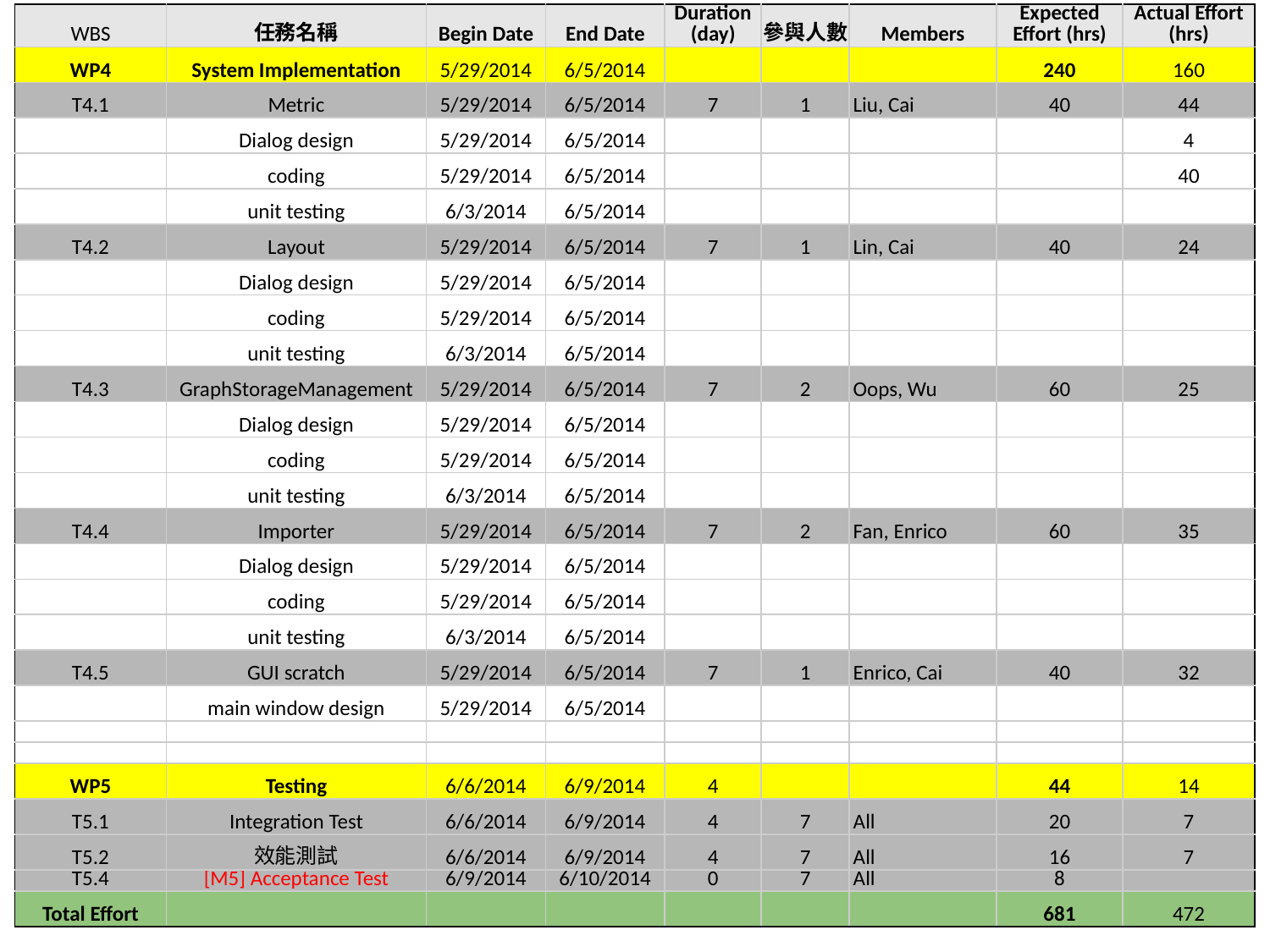

| WBS | 任務名稱 | Begin Date | End Date | Duration (day) | 參與人數 | Members | Expected Effort (hrs) | Actual Effort (hrs) |
| --- | --- | --- | --- | --- | --- | --- | --- | --- |
| WP4 | System Implementation | 5/29/2014 | 6/5/2014 |  |  |  | 240 | 160 |
| T4.1 | Metric | 5/29/2014 | 6/5/2014 | 7 | 1 | Liu, Cai | 40 | 44 |
|  | Dialog design | 5/29/2014 | 6/5/2014 |  |  |  |  | 4 |
|  | coding | 5/29/2014 | 6/5/2014 |  |  |  |  | 40 |
|  | unit testing | 6/3/2014 | 6/5/2014 |  |  |  |  |  |
| T4.2 | Layout | 5/29/2014 | 6/5/2014 | 7 | 1 | Lin, Cai | 40 | 24 |
|  | Dialog design | 5/29/2014 | 6/5/2014 |  |  |  |  |  |
|  | coding | 5/29/2014 | 6/5/2014 |  |  |  |  |  |
|  | unit testing | 6/3/2014 | 6/5/2014 |  |  |  |  |  |
| T4.3 | GraphStorageManagement | 5/29/2014 | 6/5/2014 | 7 | 2 | Oops, Wu | 60 | 25 |
|  | Dialog design | 5/29/2014 | 6/5/2014 |  |  |  |  |  |
|  | coding | 5/29/2014 | 6/5/2014 |  |  |  |  |  |
|  | unit testing | 6/3/2014 | 6/5/2014 |  |  |  |  |  |
| T4.4 | Importer | 5/29/2014 | 6/5/2014 | 7 | 2 | Fan, Enrico | 60 | 35 |
|  | Dialog design | 5/29/2014 | 6/5/2014 |  |  |  |  |  |
|  | coding | 5/29/2014 | 6/5/2014 |  |  |  |  |  |
|  | unit testing | 6/3/2014 | 6/5/2014 |  |  |  |  |  |
| T4.5 | GUI scratch | 5/29/2014 | 6/5/2014 | 7 | 1 | Enrico, Cai | 40 | 32 |
|  | main window design | 5/29/2014 | 6/5/2014 |  |  |  |  |  |
|  |  |  |  |  |  |  |  |  |
|  |  |  |  |  |  |  |  |  |
| WP5 | Testing | 6/6/2014 | 6/9/2014 | 4 |  |  | 44 | 14 |
| T5.1 | Integration Test | 6/6/2014 | 6/9/2014 | 4 | 7 | All | 20 | 7 |
| T5.2 | 效能測試 | 6/6/2014 | 6/9/2014 | 4 | 7 | All | 16 | 7 |
| T5.4 | [M5] Acceptance Test | 6/9/2014 | 6/10/2014 | 0 | 7 | All | 8 |  |
| Total Effort |  |  |  |  |  |  | 681 | 472 |
#